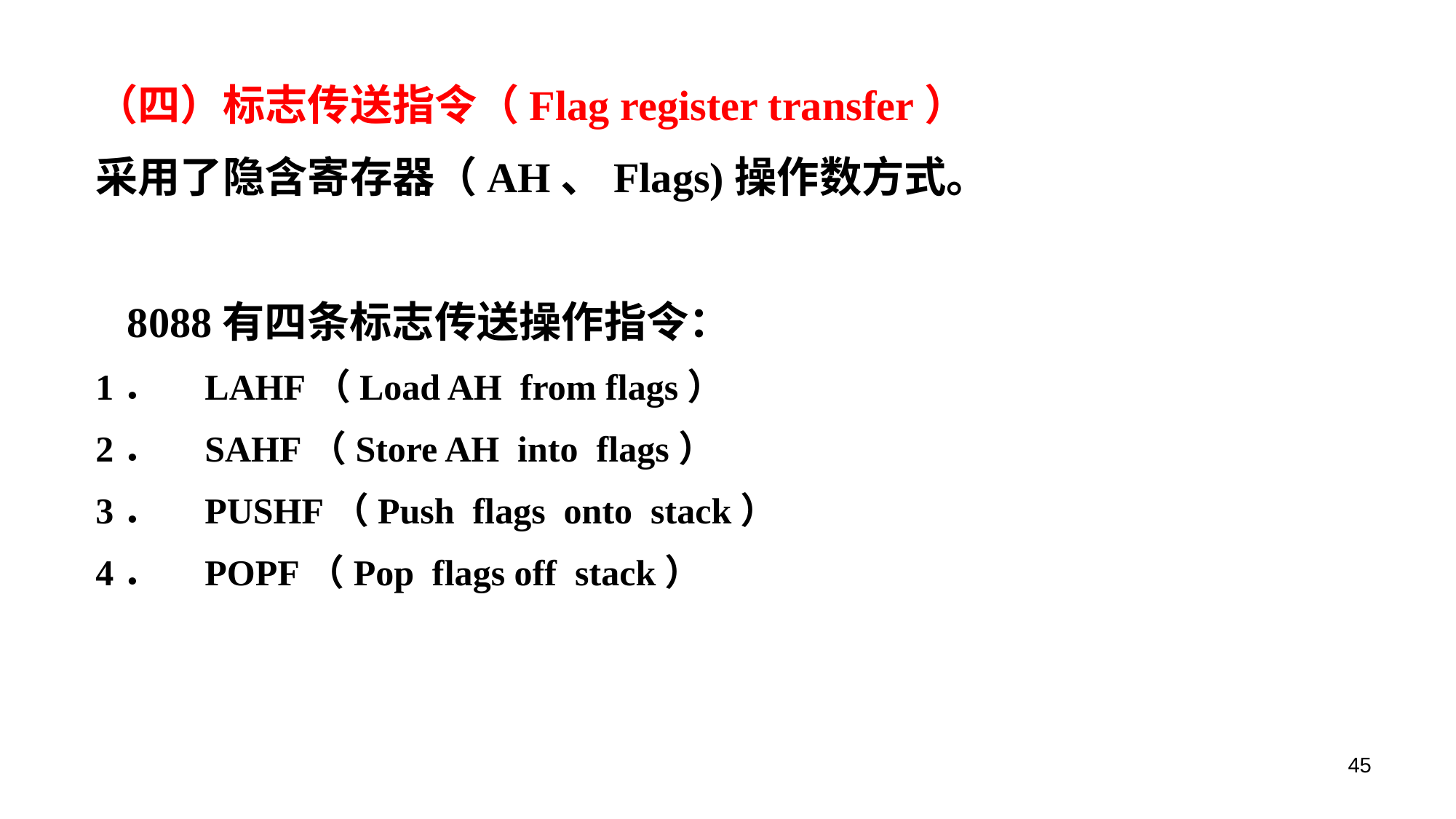

（四）标志传送指令（Flag register transfer）
采用了隐含寄存器（AH、Flags)操作数方式。

   8088有四条标志传送操作指令：
1．	LAHF（Load AH  from flags）
2．	SAHF（Store AH  into  flags）
3．	PUSHF（Push  flags  onto  stack）
4．	POPF（Pop  flags off  stack）

45